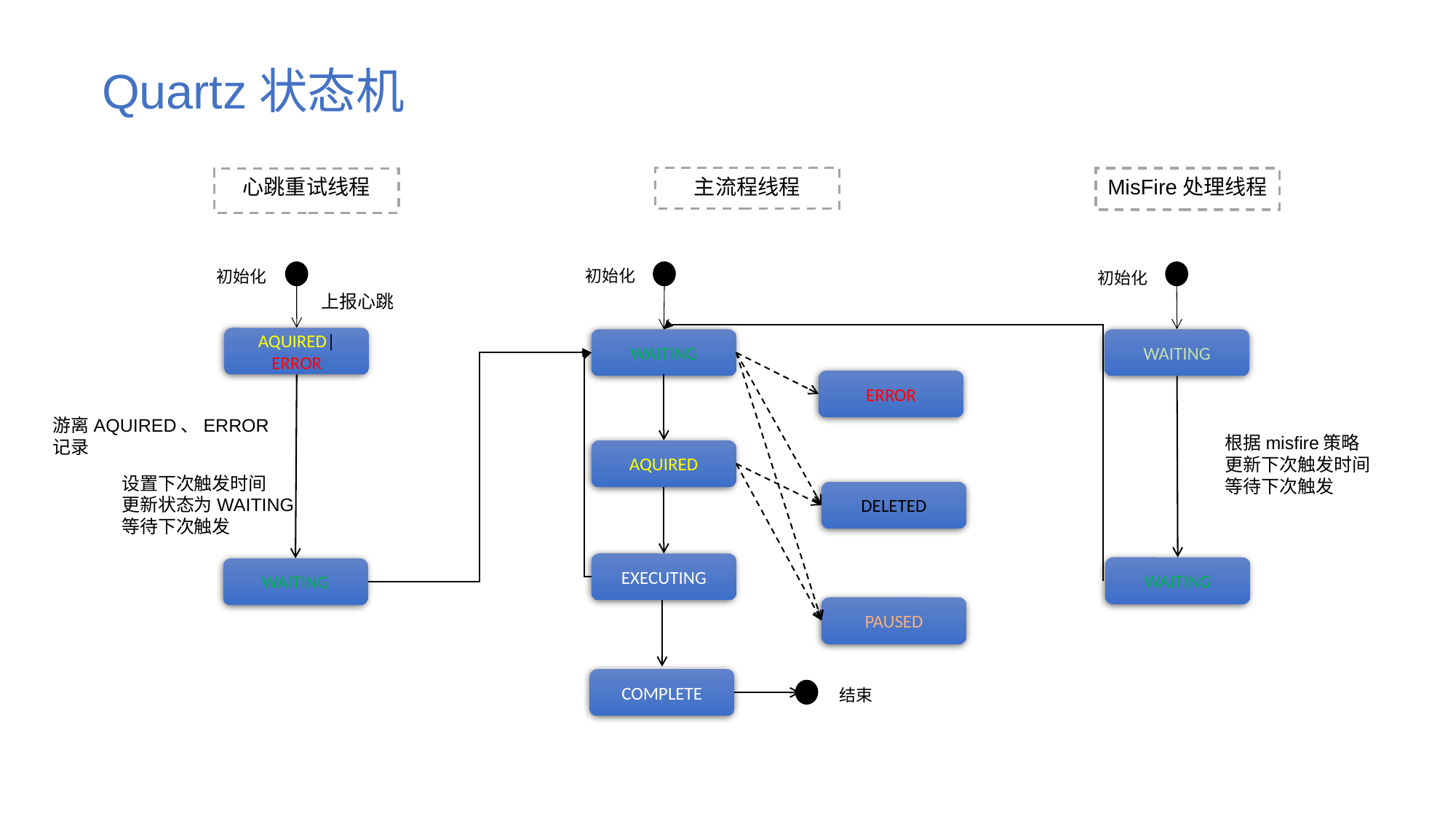

Quartz状态机
主流程线程
MisFire处理线程
心跳重试线程
初始化
初始化

初始化

上报心跳
AQUIRED| ERROR
WAITING
WAITING
ERROR
游离AQUIRED、ERROR记录

根据misfire策略
更新下次触发时间
等待下次触发
AQUIRED
设置下次触发时间
更新状态为WAITING
等待下次触发

DELETED
EXECUTING
WAITING
WAITING
PAUSED
COMPLETE
结束